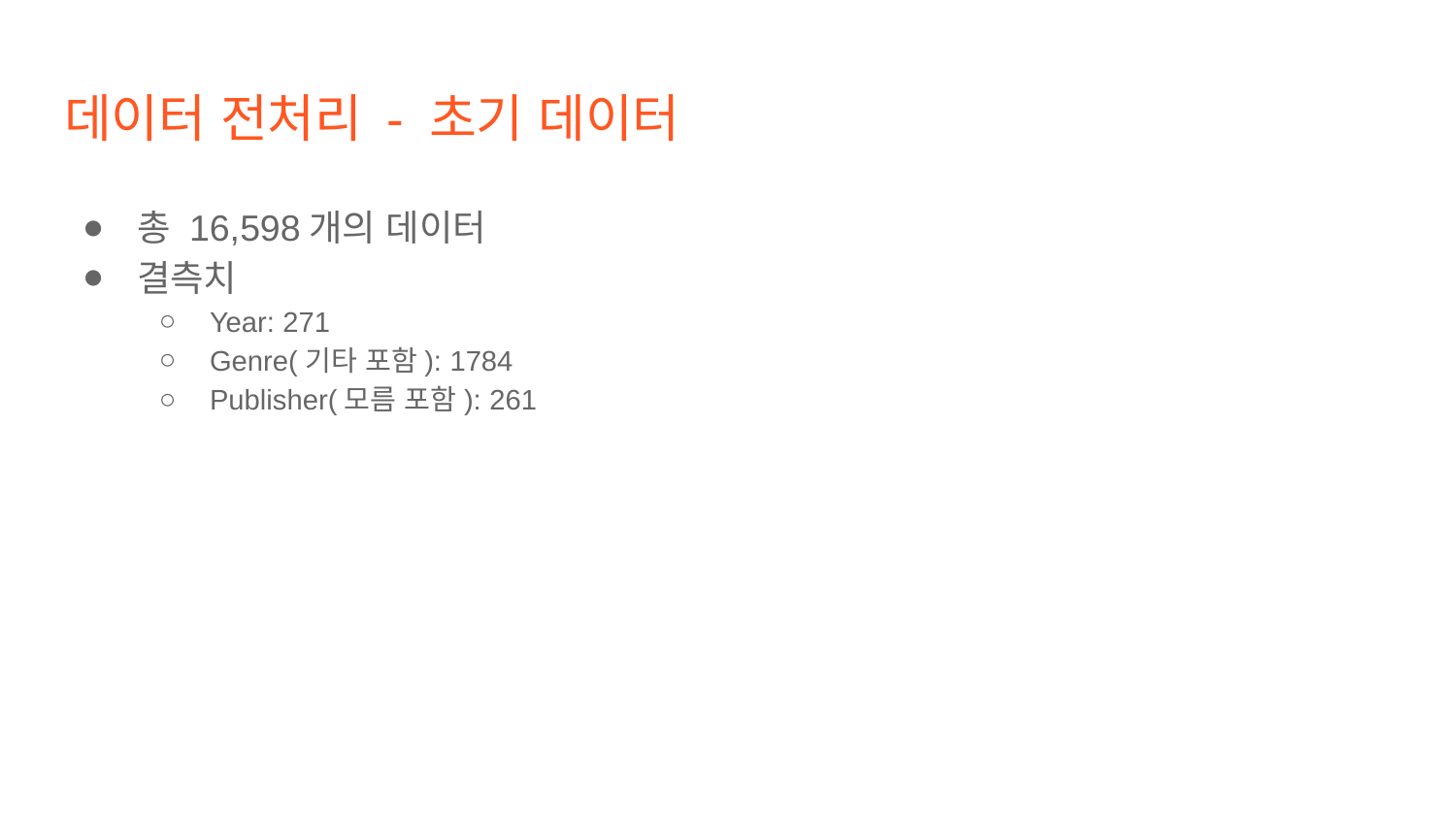

# 데이터 전처리 - 초기 데이터
총 16,598개의 데이터
결측치
Year: 271
Genre(기타 포함): 1784
Publisher(모름 포함): 261